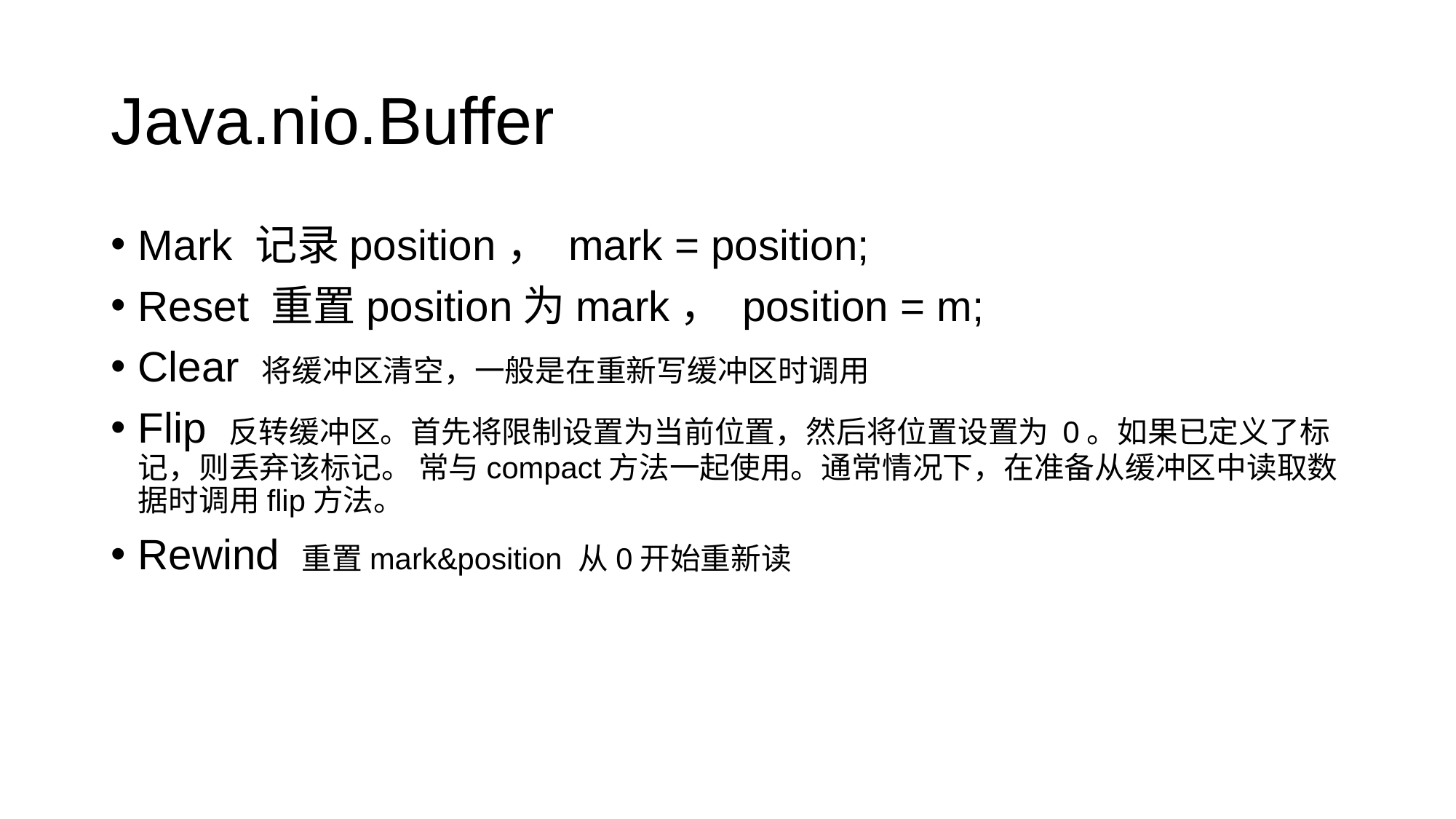

# Java.nio.Buffer
Mark 记录position， mark = position;
Reset 重置position为mark， position = m;
Clear 将缓冲区清空，一般是在重新写缓冲区时调用
Flip 反转缓冲区。首先将限制设置为当前位置，然后将位置设置为 0。如果已定义了标记，则丢弃该标记。 常与compact方法一起使用。通常情况下，在准备从缓冲区中读取数据时调用flip方法。
Rewind 重置mark&position 从0开始重新读